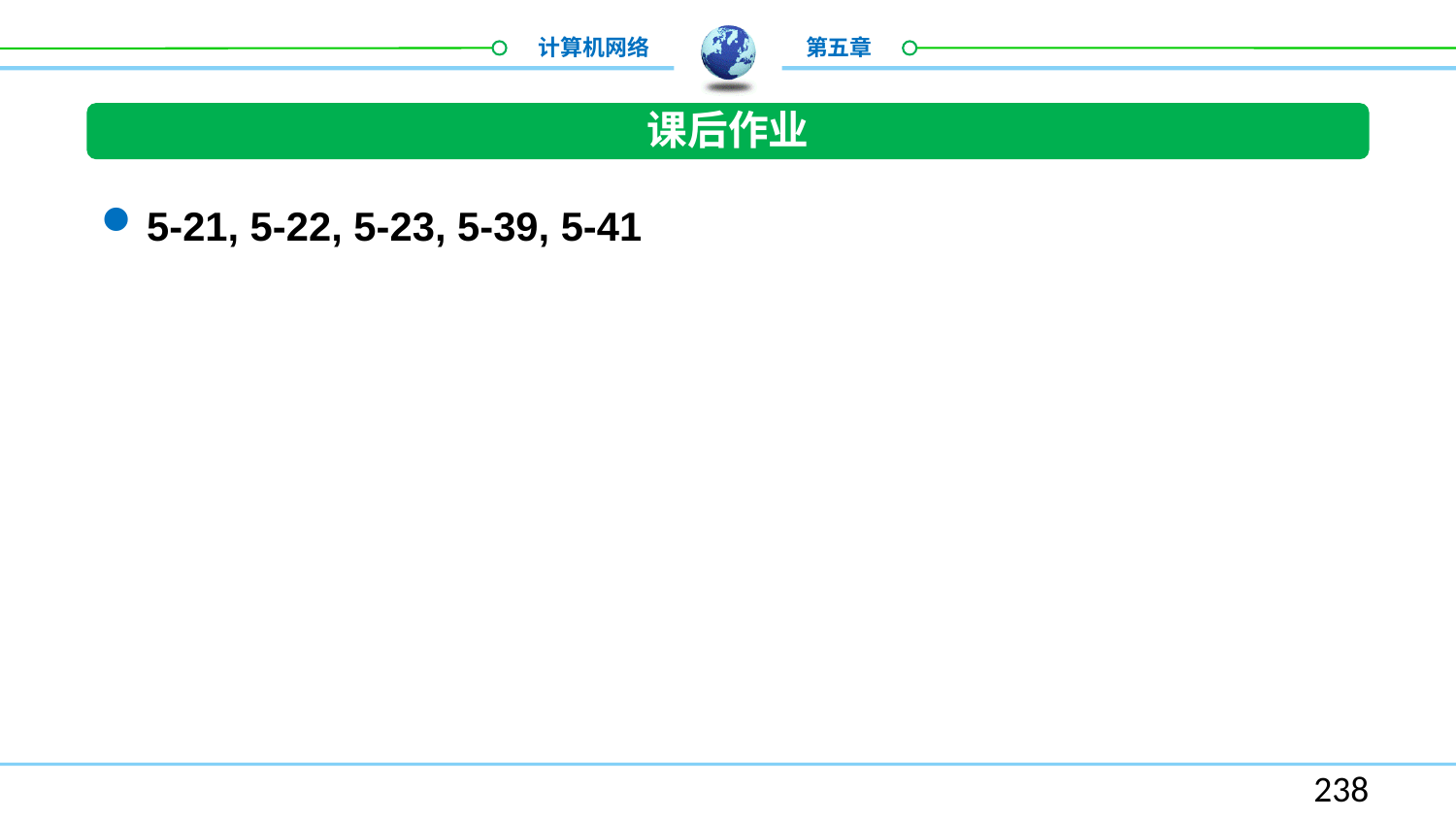

课后作业

5-21, 5-22, 5-23, 5-39, 5-41
238